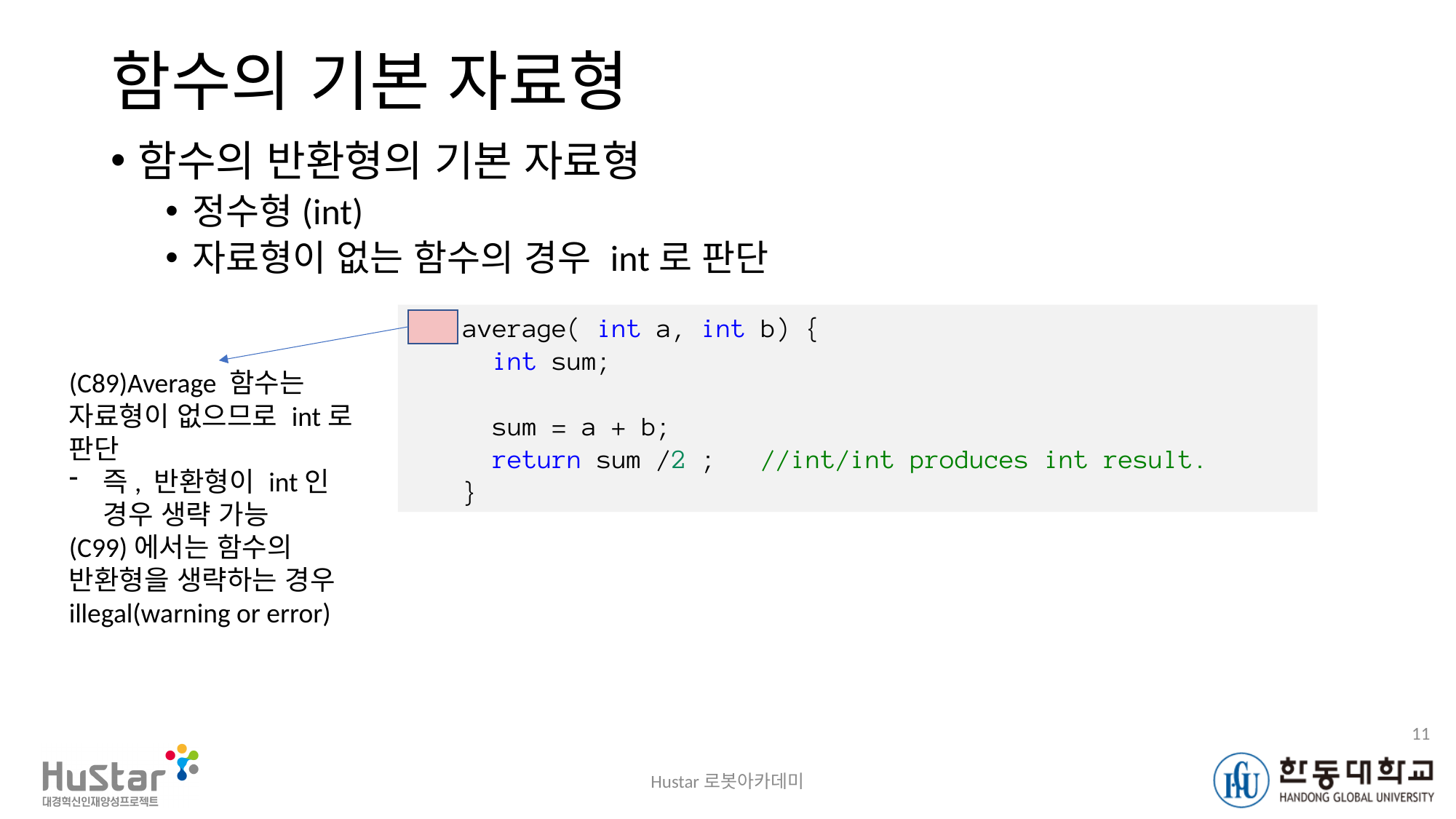

# 함수의 기본 자료형
함수의 반환형의 기본 자료형
정수형(int)
자료형이 없는 함수의 경우 int로 판단

average( int a, int b) {
  int sum;
  sum = a + b;
  return sum /2 ;   //int/int produces int result.
}

(C89)Average 함수는 자료형이 없으므로 int로 판단
즉, 반환형이 int인 경우 생략 가능
(C99)에서는 함수의 반환형을 생략하는 경우 illegal(warning or error)
11
Hustar로봇아카데미